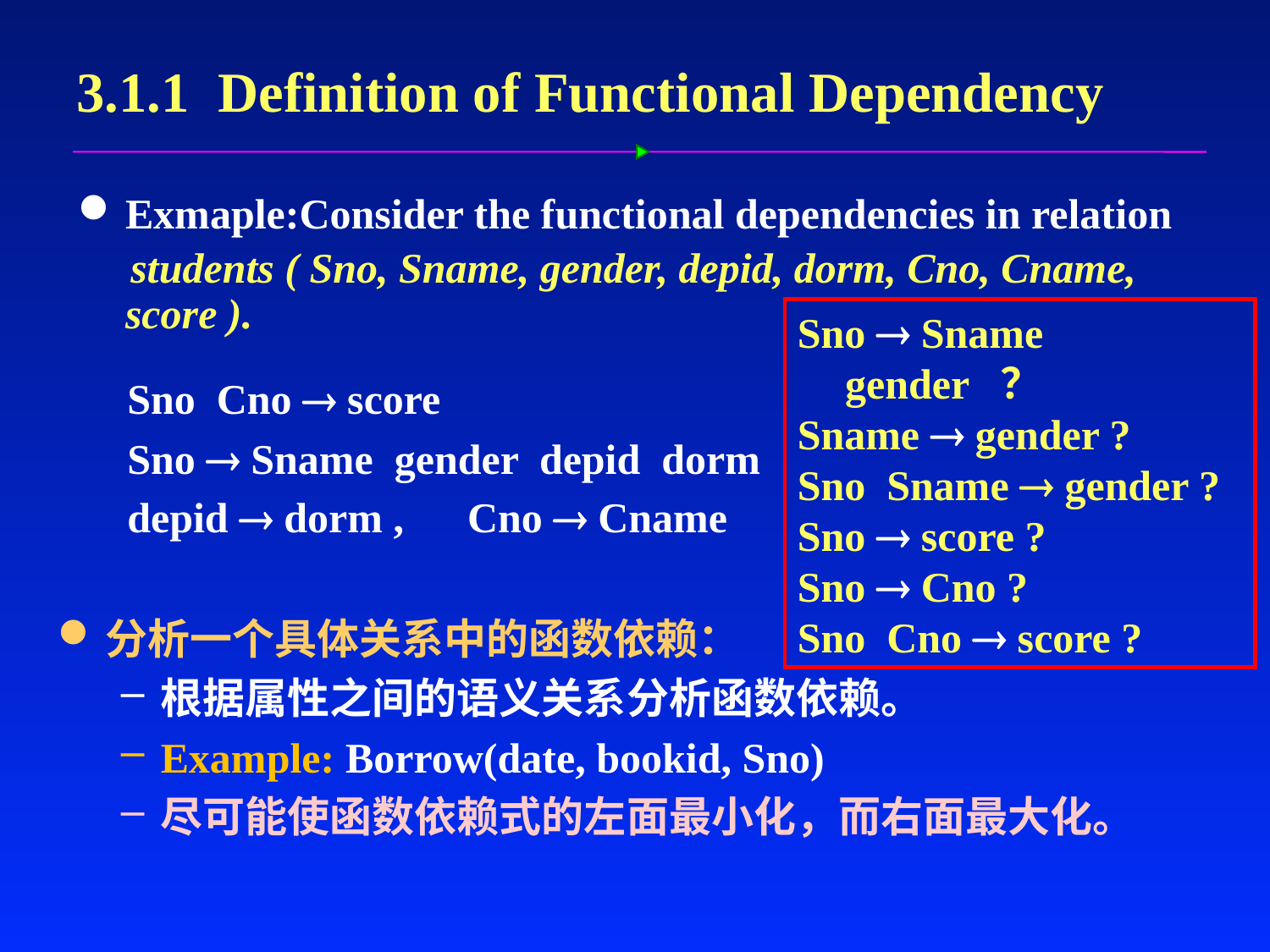

# 3.1.1  Definition of Functional Dependency

Exmaple:Consider the functional dependencies in relation
     students ( Sno, Sname, gender, depid, dorm, Cno, Cname, score ).
Sno → Sname  gender  ？
Sname → gender ?
Sno  Sname → gender ?
Sno → score ?
Sno → Cno ?
Sno  Cno → score ?
Sno  Cno → score
Sno → Sname  gender  depid  dorm
depid → dorm ,      Cno → Cname
分析一个具体关系中的函数依赖：
根据属性之间的语义关系分析函数依赖。
Example: Borrow(date, bookid, Sno)
尽可能使函数依赖式的左面最小化，而右面最大化。